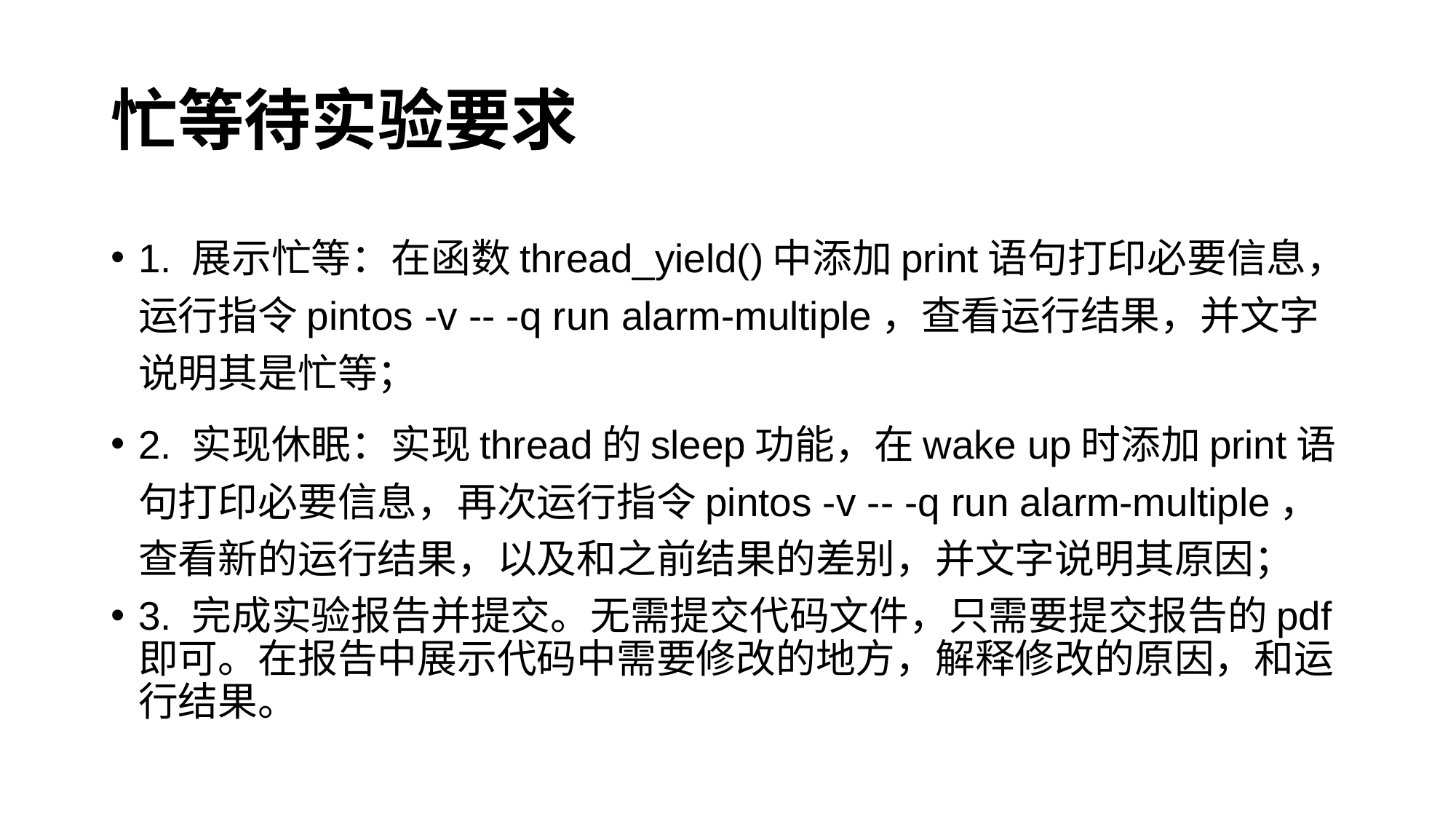

# 忙等待实验要求
1. 展示忙等：在函数thread_yield()中添加print语句打印必要信息，运行指令pintos -v -- -q run alarm-multiple，查看运行结果，并文字说明其是忙等；
2. 实现休眠：实现thread的sleep功能，在wake up时添加print语句打印必要信息，再次运行指令pintos -v -- -q run alarm-multiple，查看新的运行结果，以及和之前结果的差别，并文字说明其原因；
3. 完成实验报告并提交。无需提交代码文件，只需要提交报告的pdf即可。在报告中展示代码中需要修改的地方，解释修改的原因，和运行结果。